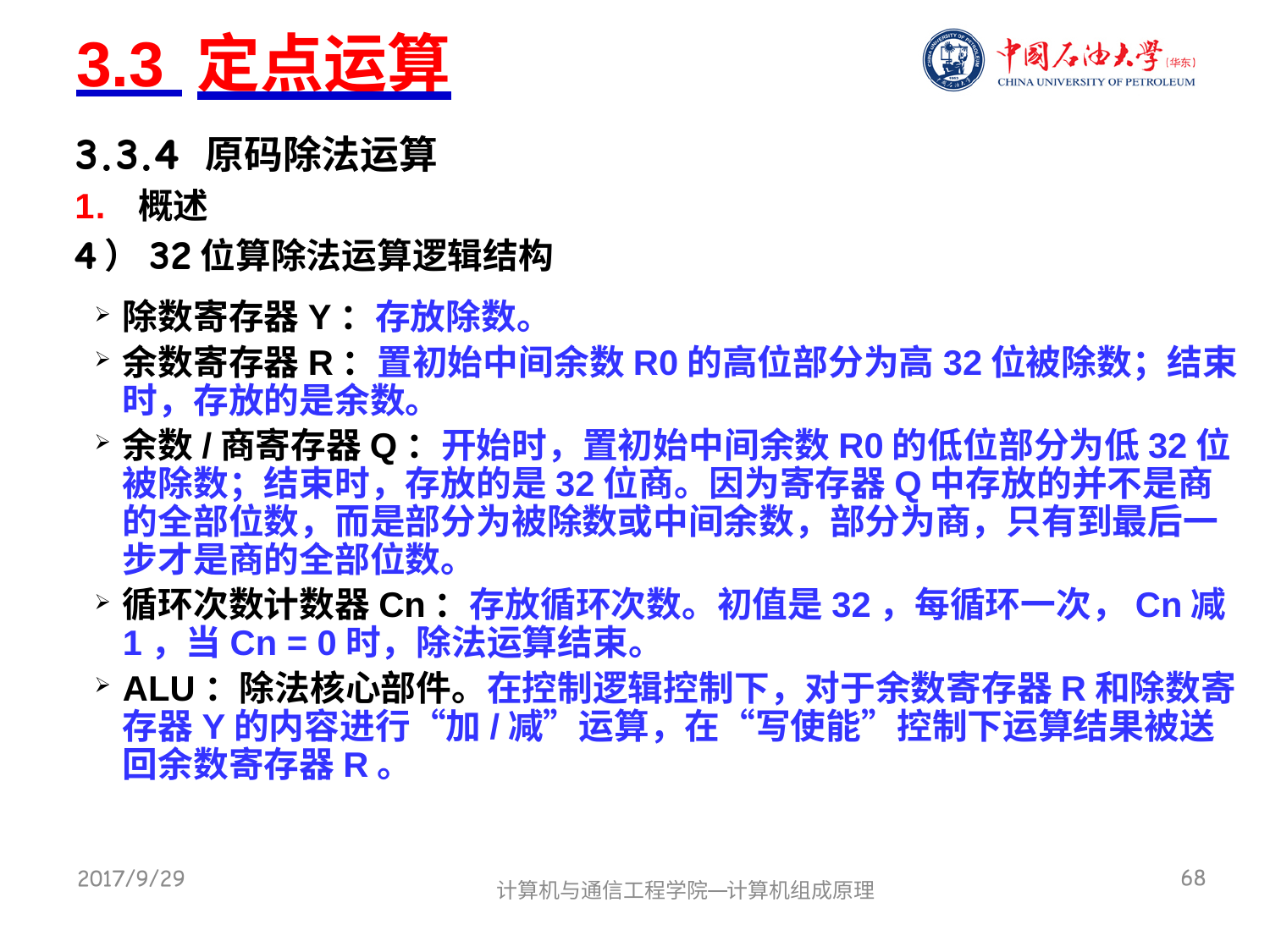

# 3.3 定点运算
3.3.4 原码除法运算
概述
4）32位算除法运算逻辑结构

除数寄存器Y：存放除数。
余数寄存器R：置初始中间余数R0的高位部分为高32位被除数；结束时，存放的是余数。
余数/商寄存器Q：开始时，置初始中间余数R0的低位部分为低32位被除数；结束时，存放的是32位商。因为寄存器Q中存放的并不是商的全部位数，而是部分为被除数或中间余数，部分为商，只有到最后一步才是商的全部位数。
循环次数计数器Cn：存放循环次数。初值是32，每循环一次，Cn减1，当Cn = 0时，除法运算结束。
ALU：除法核心部件。在控制逻辑控制下，对于余数寄存器R和除数寄存器Y的内容进行“加/减”运算，在“写使能”控制下运算结果被送回余数寄存器R。
2017/9/29
68
计算机与通信工程学院—计算机组成原理